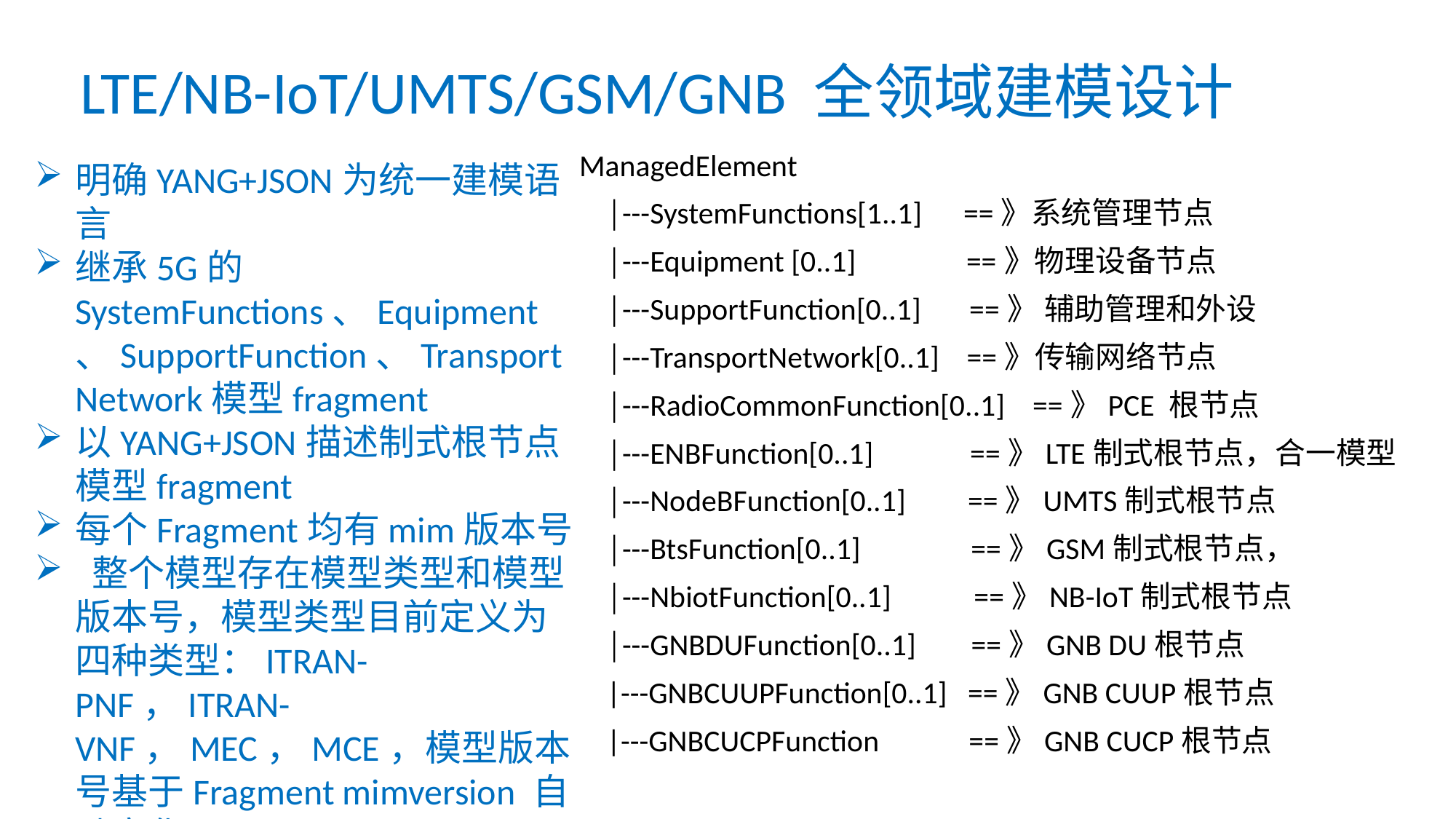

# LTE/NB-IoT/UMTS/GSM/GNB 全领域建模设计
ManagedElement
    │---SystemFunctions[1..1]      ==》系统管理节点
    │---Equipment [0..1]                ==》物理设备节点
    │---SupportFunction[0..1]       ==》 辅助管理和外设
    │---TransportNetwork[0..1]    ==》传输网络节点
    │---RadioCommonFunction[0..1]    ==》PCE 根节点
    │---ENBFunction[0..1]              ==》LTE制式根节点，合一模型
    │---NodeBFunction[0..1]         ==》UMTS制式根节点
    │---BtsFunction[0..1]                ==》GSM制式根节点，
    │---NbiotFunction[0..1]            ==》NB-IoT制式根节点
    │---GNBDUFunction[0..1]        ==》GNB DU根节点
    |---GNBCUUPFunction[0..1]   ==》GNB CUUP根节点
    |---GNBCUCPFunction             ==》GNB CUCP根节点

明确YANG+JSON为统一建模语言
继承5G的SystemFunctions、Equipment、SupportFunction、TransportNetwork模型fragment
以YANG+JSON描述制式根节点模型fragment
每个Fragment均有mim版本号
 整个模型存在模型类型和模型版本号，模型类型目前定义为四种类型：ITRAN-PNF，ITRAN-VNF，MEC，MCE，模型版本号基于Fragment mimversion 自动变化